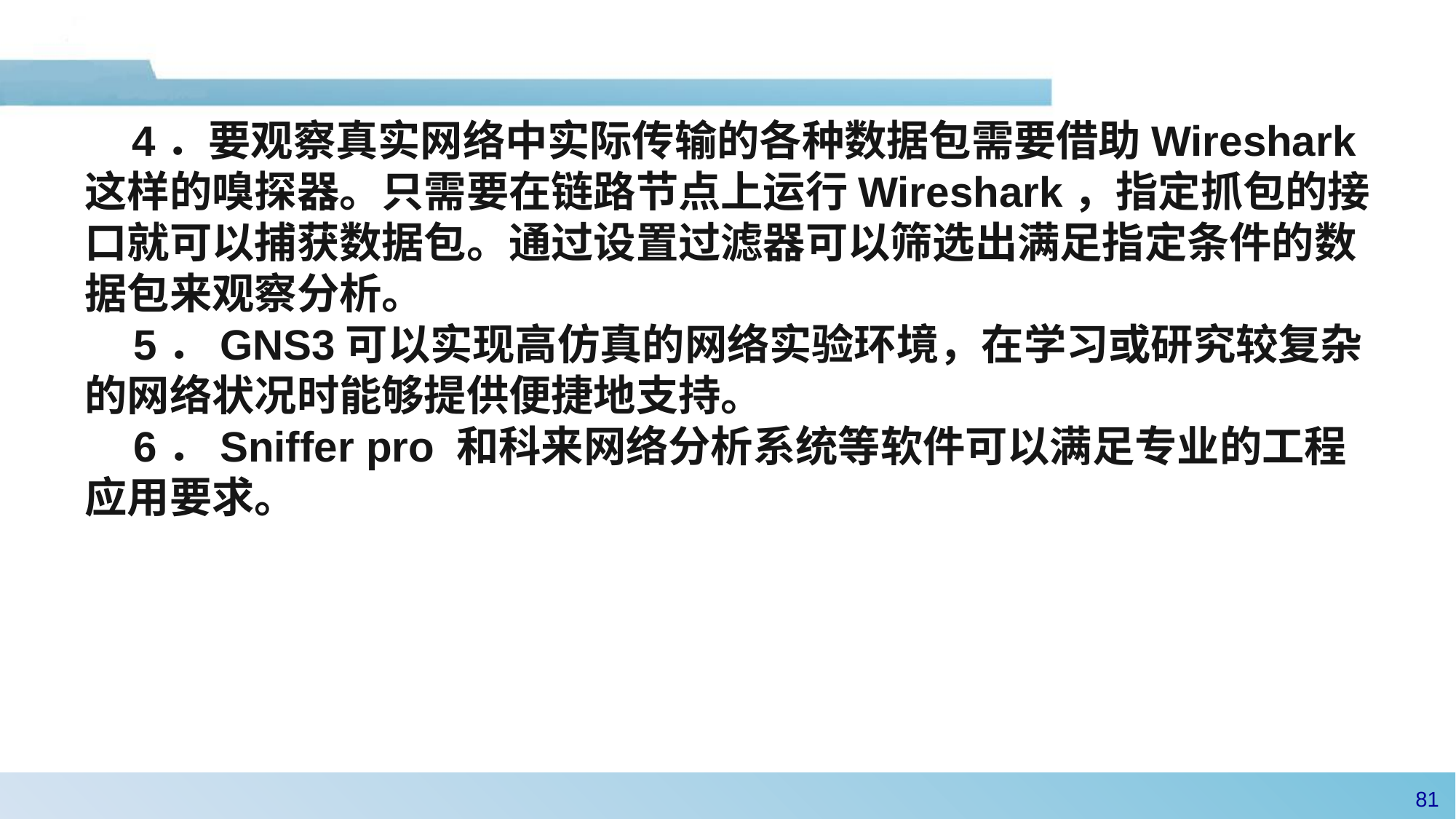

4．要观察真实网络中实际传输的各种数据包需要借助Wireshark这样的嗅探器。只需要在链路节点上运行Wireshark，指定抓包的接口就可以捕获数据包。通过设置过滤器可以筛选出满足指定条件的数据包来观察分析。
    5．GNS3可以实现高仿真的网络实验环境，在学习或研究较复杂的网络状况时能够提供便捷地支持。
    6．Sniffer pro 和科来网络分析系统等软件可以满足专业的工程应用要求。

81